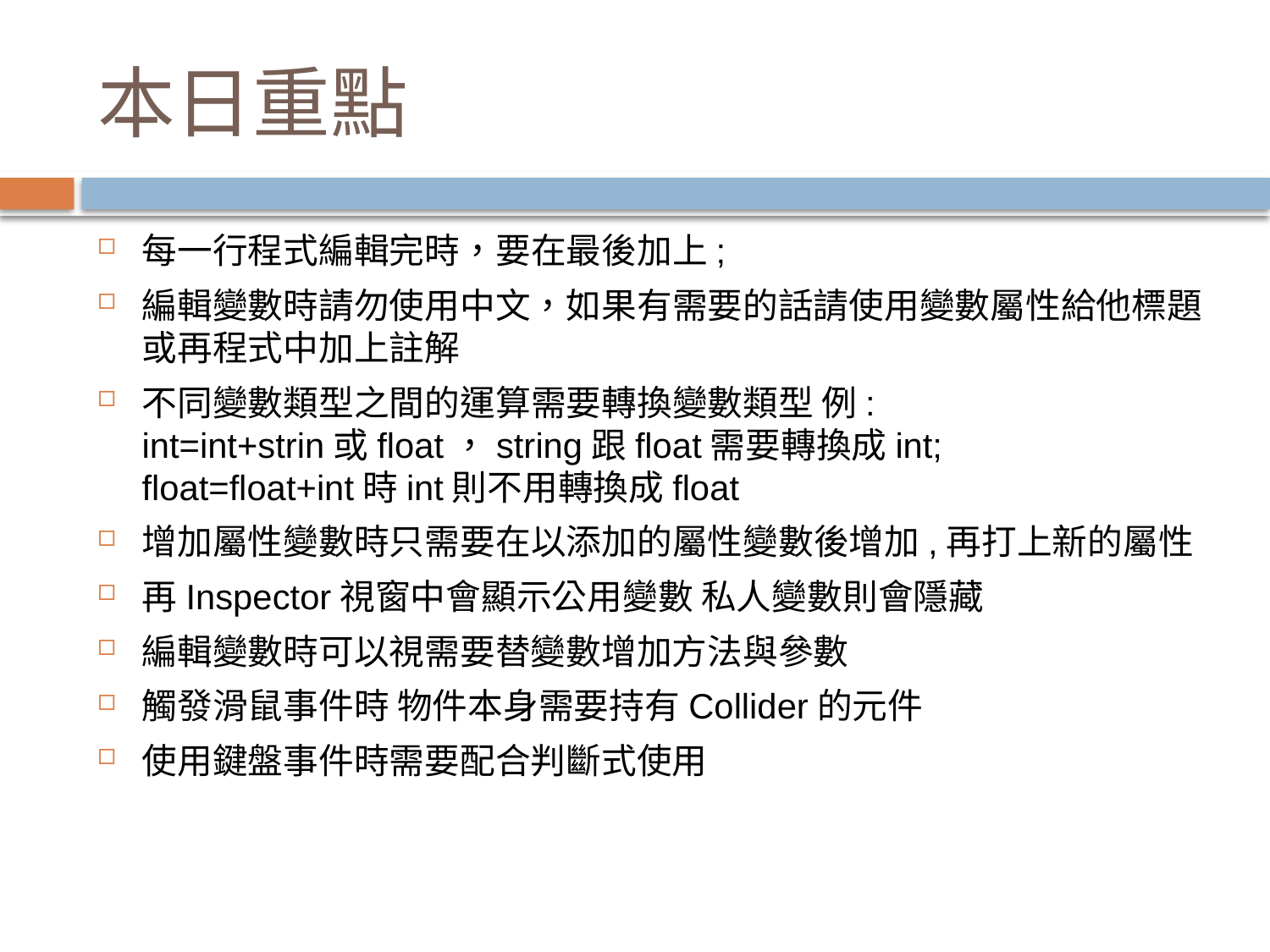

# 本日重點
每一行程式編輯完時，要在最後加上;
編輯變數時請勿使用中文，如果有需要的話請使用變數屬性給他標題或再程式中加上註解
不同變數類型之間的運算需要轉換變數類型 例:
int=int+strin或float，string跟float需要轉換成int;
float=float+int時int則不用轉換成float
增加屬性變數時只需要在以添加的屬性變數後增加,再打上新的屬性
再Inspector視窗中會顯示公用變數 私人變數則會隱藏
編輯變數時可以視需要替變數增加方法與參數
觸發滑鼠事件時 物件本身需要持有Collider的元件
使用鍵盤事件時需要配合判斷式使用